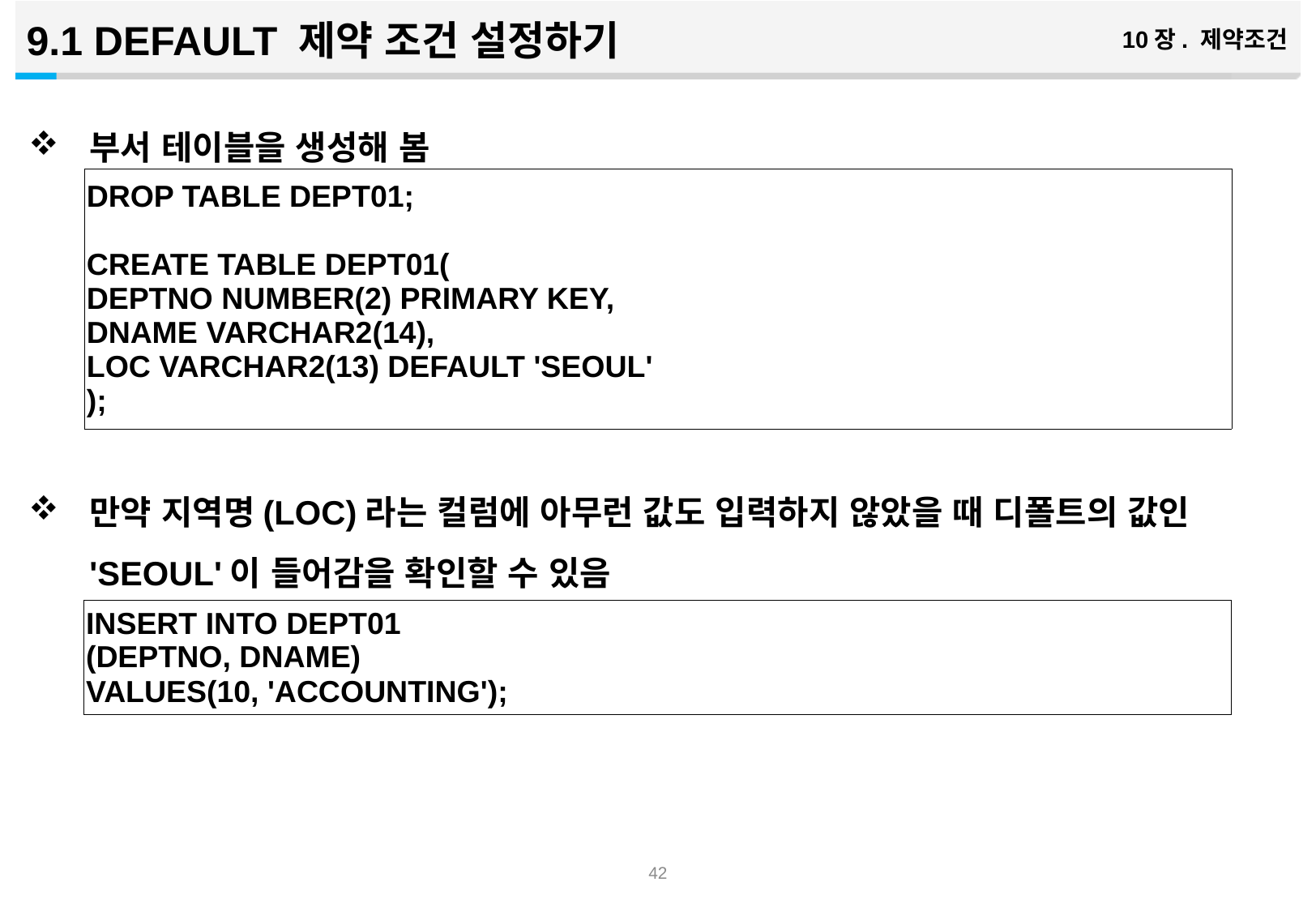

9.1 DEFAULT 제약 조건 설정하기
10장. 제약조건
부서 테이블을 생성해 봄

만약 지역명(LOC)라는 컬럼에 아무런 값도 입력하지 않았을 때 디폴트의 값인 'SEOUL'이 들어감을 확인할 수 있음
| DROP TABLE DEPT01; CREATE TABLE DEPT01( DEPTNO NUMBER(2) PRIMARY KEY, DNAME VARCHAR2(14), LOC VARCHAR2(13) DEFAULT 'SEOUL' ); |
| --- |
| INSERT INTO DEPT01 (DEPTNO, DNAME) VALUES(10, 'ACCOUNTING'); |
| --- |
42